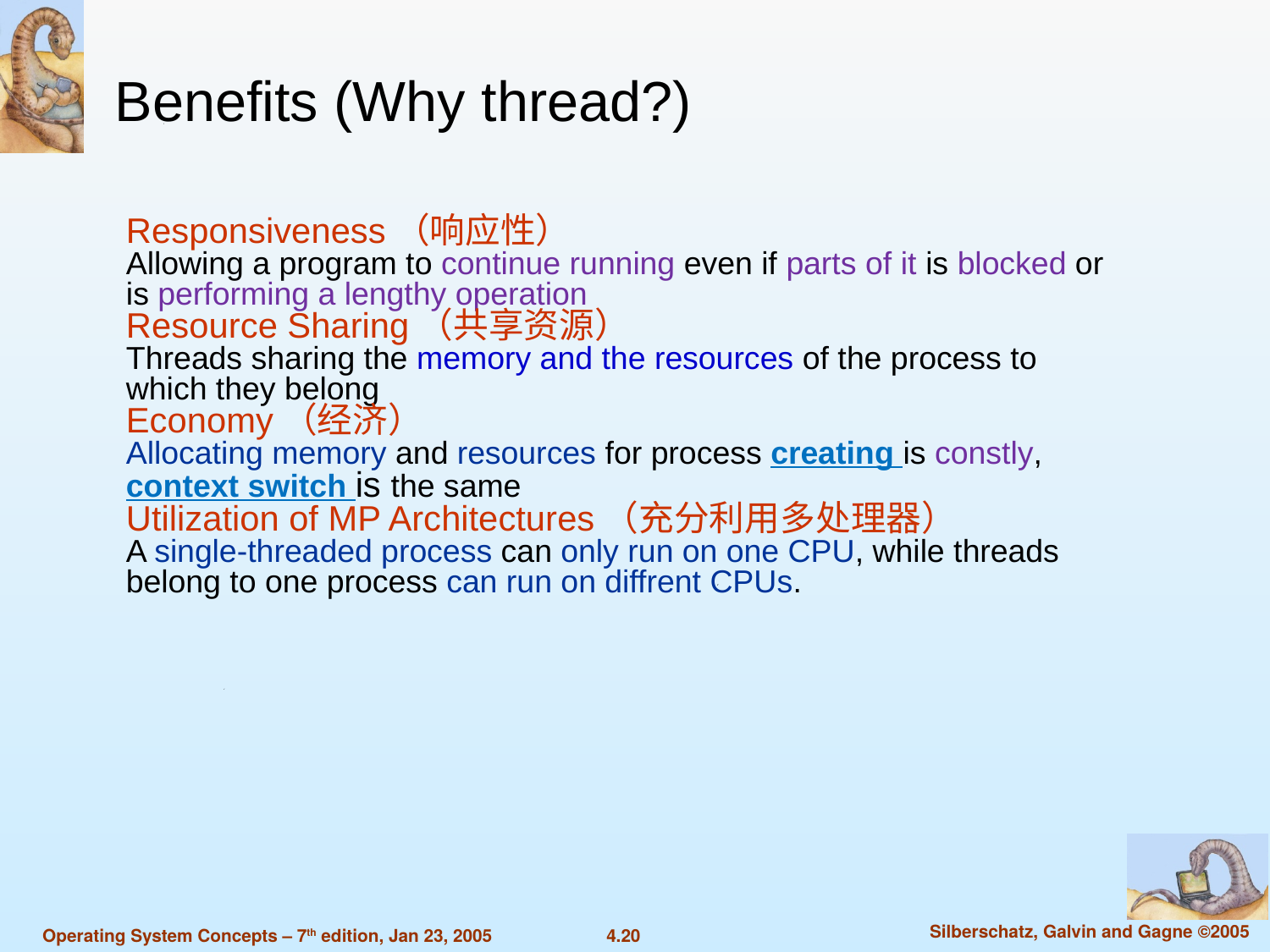

Benefits (Why thread?)
Responsiveness（响应性）
Allowing a program to continue running even if parts of it is blocked or is performing a lengthy operation
Resource Sharing（共享资源）
Threads sharing the memory and the resources of the process to which they belong
Economy（经济）
Allocating memory and resources for process creating is constly,  context switch is the same
Utilization of MP Architectures（充分利用多处理器）
A single-threaded process can only run on one CPU, while threads belong to one process can run on diffrent CPUs.